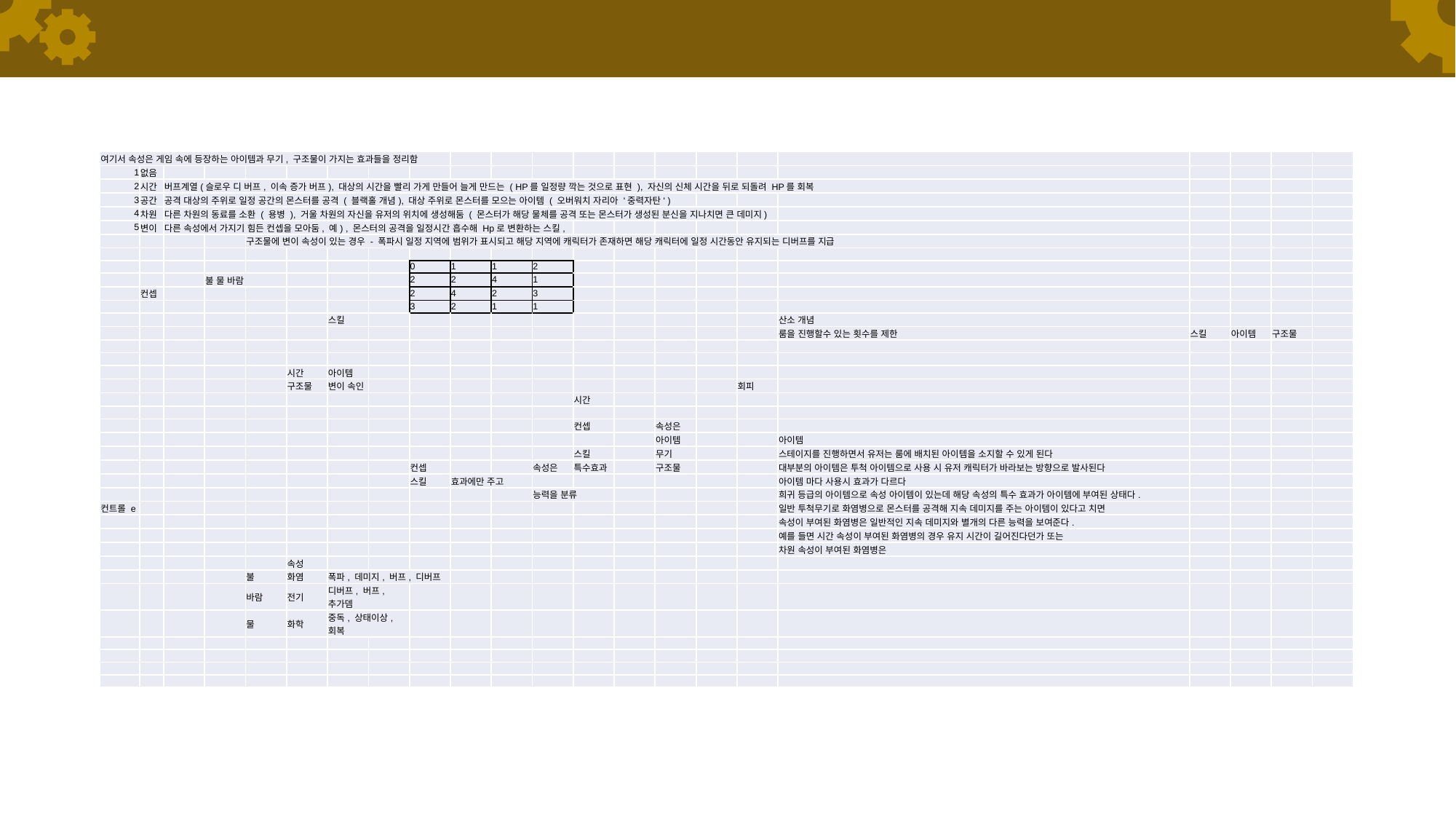

| 여기서 속성은 게임 속에 등장하는 아이템과 무기, 구조물이 가지는 효과들을 정리함 |  |  |  |  |  |  |  |  |  |  |  |  |  |  |  |  |  |  |  |  |  |
| --- | --- | --- | --- | --- | --- | --- | --- | --- | --- | --- | --- | --- | --- | --- | --- | --- | --- | --- | --- | --- | --- |
| 1 | 없음 |  |  |  |  |  |  |  |  |  |  |  |  |  |  |  |  |  |  |  |  |
| 2 | 시간 | 버프계열(슬로우 디 버프, 이속 증가 버프), 대상의 시간을 빨리 가게 만들어 늘게 만드는 ( HP를 일정량 깍는 것으로 표현 ), 자신의 신체 시간을 뒤로 되돌려 HP를 회복 |  |  |  |  |  |  |  |  |  |  |  |  |  |  |  |  |  |  |  |
| 3 | 공간 | 공격 대상의 주위로 일정 공간의 몬스터를 공격 ( 블랙홀 개념), 대상 주위로 몬스터를 모으는 아이템 ( 오버워치 자리아 '중력자탄' ) |  |  |  |  |  |  |  |  |  |  |  |  |  |  |  |  |  |  |  |
| 4 | 차원 | 다른 차원의 동료를 소환 ( 용병 ), 거울 차원의 자신을 유저의 위치에 생성해둠 ( 몬스터가 해당 물체를 공격 또는 몬스터가 생성된 분신을 지나치면 큰 데미지) |  |  |  |  |  |  |  |  |  |  |  |  |  |  |  |  |  |  |  |
| 5 | 변이 | 다른 속성에서 가지기 힘든 컨셉을 모아둠, 예) , 몬스터의 공격을 일정시간 흡수해 Hp로 변환하는 스킬, |  |  |  |  |  |  |  |  |  |  |  |  |  |  |  |  |  |  |  |
|  |  |  |  | 구조물에 변이 속성이 있는 경우 - 폭파시 일정 지역에 범위가 표시되고 해당 지역에 캐릭터가 존재하면 해당 캐릭터에 일정 시간동안 유지되는 디버프를 지급 |  |  |  |  |  |  |  |  |  |  |  |  |  |  |  |  |  |
|  |  |  |  |  |  |  |  |  |  |  |  |  |  |  |  |  |  |  |  |  |  |
|  |  |  |  |  |  |  |  | 0 | 1 | 1 | 2 |  |  |  |  |  |  |  |  |  |  |
|  |  |  | 불 물 바람 |  |  |  |  | 2 | 2 | 4 | 1 |  |  |  |  |  |  |  |  |  |  |
|  | 컨셉 |  |  |  |  |  |  | 2 | 4 | 2 | 3 |  |  |  |  |  |  |  |  |  |  |
|  |  |  |  |  |  |  |  | 3 | 2 | 1 | 1 |  |  |  |  |  |  |  |  |  |  |
|  |  |  |  |  |  | 스킬 |  |  |  |  |  |  |  |  |  |  | 산소 개념 |  |  |  |  |
|  |  |  |  |  |  |  |  |  |  |  |  |  |  |  |  |  | 룸을 진행할수 있는 횟수를 제한 | 스킬 | 아이템 | 구조물 |  |
|  |  |  |  |  |  |  |  |  |  |  |  |  |  |  |  |  |  |  |  |  |  |
|  |  |  |  |  |  |  |  |  |  |  |  |  |  |  |  |  |  |  |  |  |  |
|  |  |  |  |  | 시간 | 아이템 |  |  |  |  |  |  |  |  |  |  |  |  |  |  |  |
|  |  |  |  |  | 구조물 | 변이 속인 |  |  |  |  |  |  |  |  |  | 회피 |  |  |  |  |  |
|  |  |  |  |  |  |  |  |  |  |  |  | 시간 |  |  |  |  |  |  |  |  |  |
|  |  |  |  |  |  |  |  |  |  |  |  |  |  |  |  |  |  |  |  |  |  |
|  |  |  |  |  |  |  |  |  |  |  |  | 컨셉 |  | 속성은 |  |  |  |  |  |  |  |
|  |  |  |  |  |  |  |  |  |  |  |  |  |  | 아이템 |  |  | 아이템 |  |  |  |  |
|  |  |  |  |  |  |  |  |  |  |  |  | 스킬 |  | 무기 |  |  | 스테이지를 진행하면서 유저는 룸에 배치된 아이템을 소지할 수 있게 된다 |  |  |  |  |
|  |  |  |  |  |  |  |  | 컨셉 |  |  | 속성은 | 특수효과 |  | 구조물 |  |  | 대부분의 아이템은 투척 아이템으로 사용 시 유저 캐릭터가 바라보는 방향으로 발사된다 |  |  |  |  |
|  |  |  |  |  |  |  |  | 스킬 | 효과에만 주고 |  |  |  |  |  |  |  | 아이템 마다 사용시 효과가 다르다 |  |  |  |  |
|  |  |  |  |  |  |  |  |  |  |  | 능력을 분류 |  |  |  |  |  | 희귀 등급의 아이템으로 속성 아이템이 있는데 해당 속성의 특수 효과가 아이템에 부여된 상태다. |  |  |  |  |
| 컨트롤 e |  |  |  |  |  |  |  |  |  |  |  |  |  |  |  |  | 일반 투척무기로 화염병으로 몬스터를 공격해 지속 데미지를 주는 아이템이 있다고 치면 |  |  |  |  |
|  |  |  |  |  |  |  |  |  |  |  |  |  |  |  |  |  | 속성이 부여된 화염병은 일반적인 지속 데미지와 별개의 다른 능력을 보여준다. |  |  |  |  |
|  |  |  |  |  |  |  |  |  |  |  |  |  |  |  |  |  | 예를 들면 시간 속성이 부여된 화염병의 경우 유지 시간이 길어진다던가 또는 |  |  |  |  |
|  |  |  |  |  |  |  |  |  |  |  |  |  |  |  |  |  | 차원 속성이 부여된 화염병은 |  |  |  |  |
|  |  |  |  |  | 속성 |  |  |  |  |  |  |  |  |  |  |  |  |  |  |  |  |
|  |  |  |  | 불 | 화염 | 폭파, 데미지, 버프, 디버프 |  |  |  |  |  |  |  |  |  |  |  |  |  |  |  |
|  |  |  |  | 바람 | 전기 | 디버프, 버프, 추가뎀 |  |  |  |  |  |  |  |  |  |  |  |  |  |  |  |
|  |  |  |  | 물 | 화학 | 중독, 상태이상, 회복 |  |  |  |  |  |  |  |  |  |  |  |  |  |  |  |
|  |  |  |  |  |  |  |  |  |  |  |  |  |  |  |  |  |  |  |  |  |  |
|  |  |  |  |  |  |  |  |  |  |  |  |  |  |  |  |  |  |  |  |  |  |
|  |  |  |  |  |  |  |  |  |  |  |  |  |  |  |  |  |  |  |  |  |  |
|  |  |  |  |  |  |  |  |  |  |  |  |  |  |  |  |  |  |  |  |  |  |